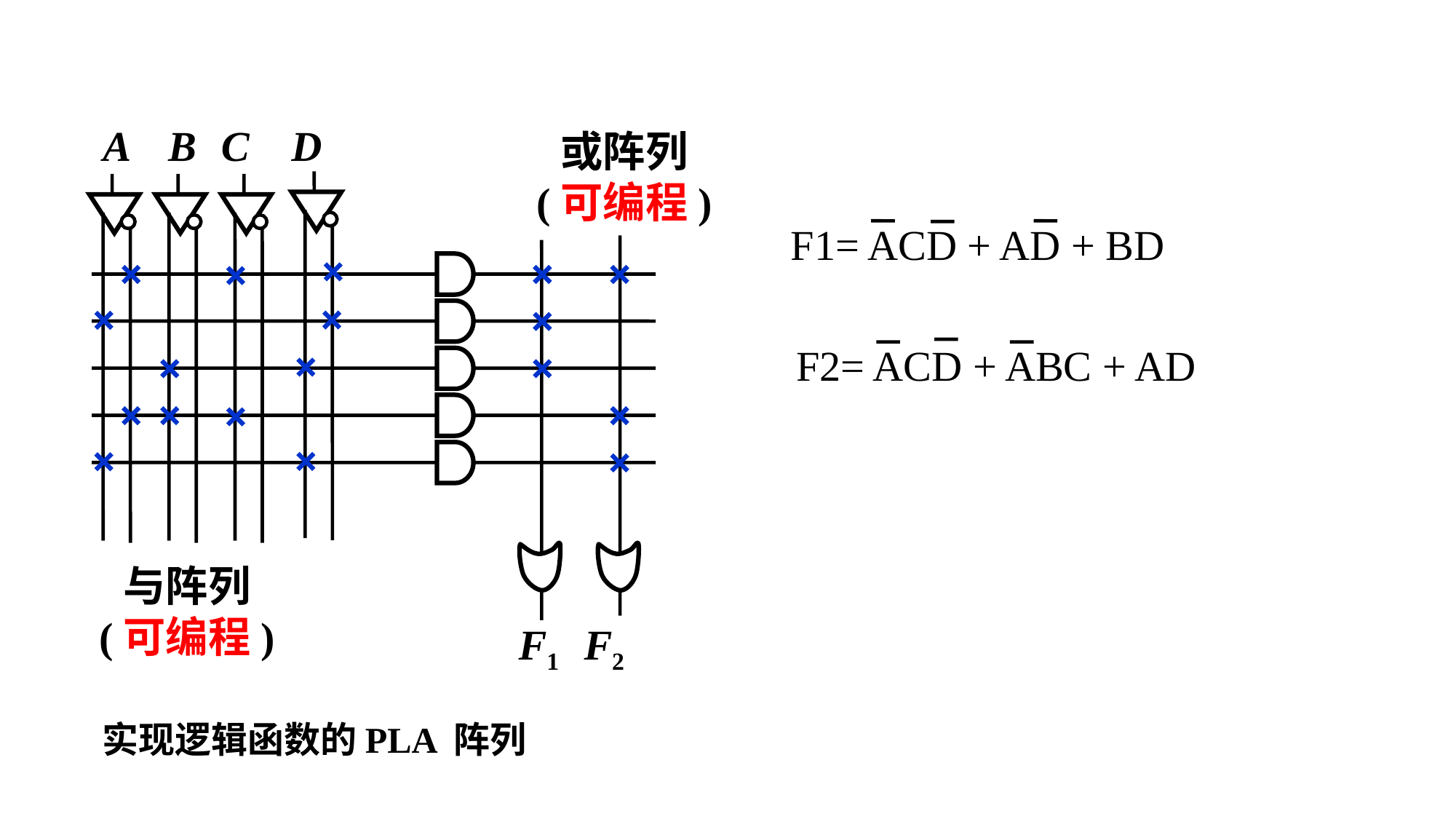

A      B    C    D
或阵列
(可编程)

与阵列
(可编程)
F1    F2
F1= ACD + AD + BD

F2= ACD + ABC + AD

实现逻辑函数的PLA 阵列